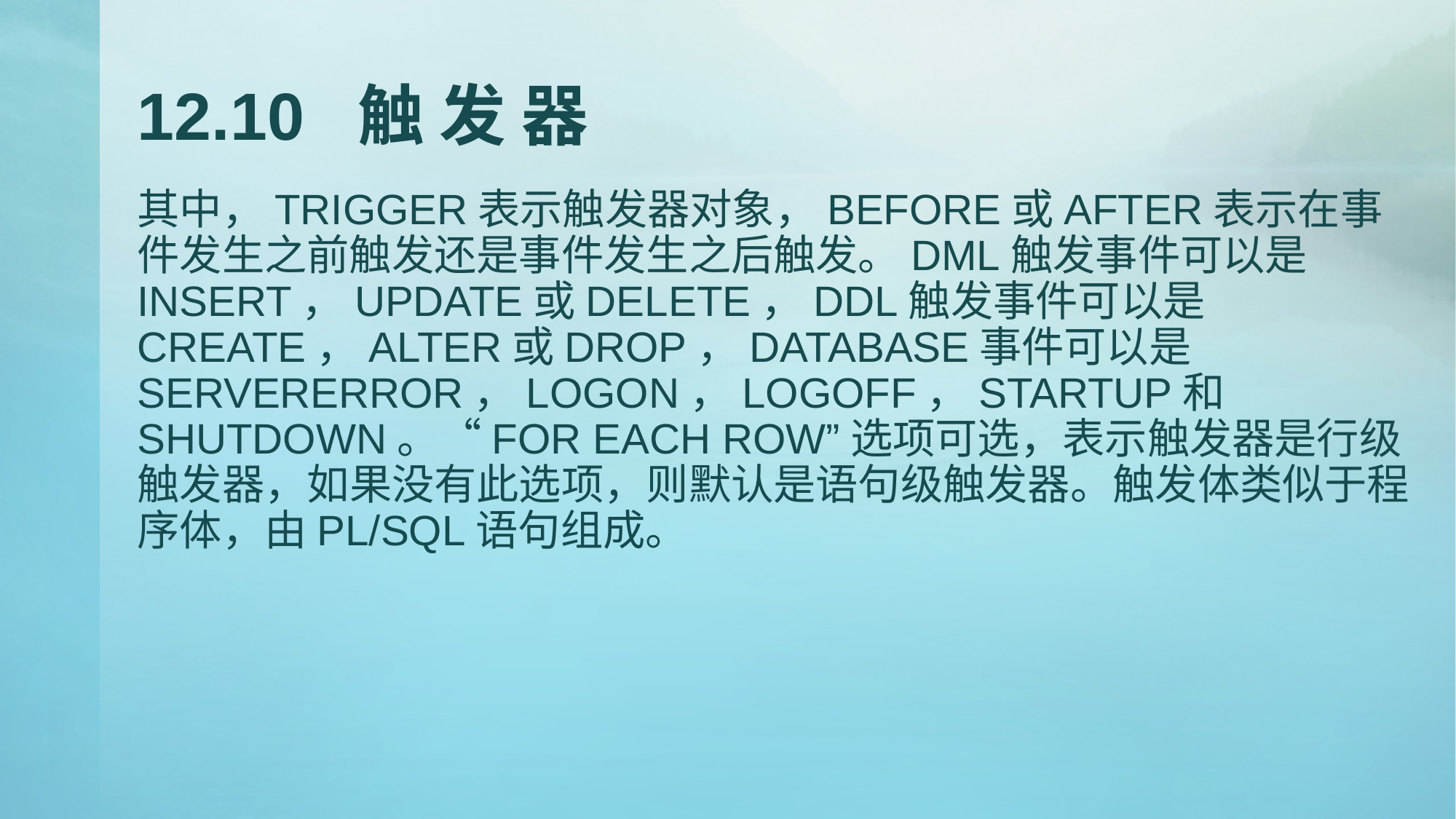

# 12.10  触 发 器
其中，TRIGGER表示触发器对象，BEFORE或AFTER表示在事件发生之前触发还是事件发生之后触发。DML触发事件可以是INSERT，UPDATE或DELETE，DDL触发事件可以是CREATE，ALTER或DROP，DATABASE事件可以是SERVERERROR，LOGON，LOGOFF，STARTUP和SHUTDOWN。“FOR EACH ROW”选项可选，表示触发器是行级触发器，如果没有此选项，则默认是语句级触发器。触发体类似于程序体，由PL/SQL语句组成。